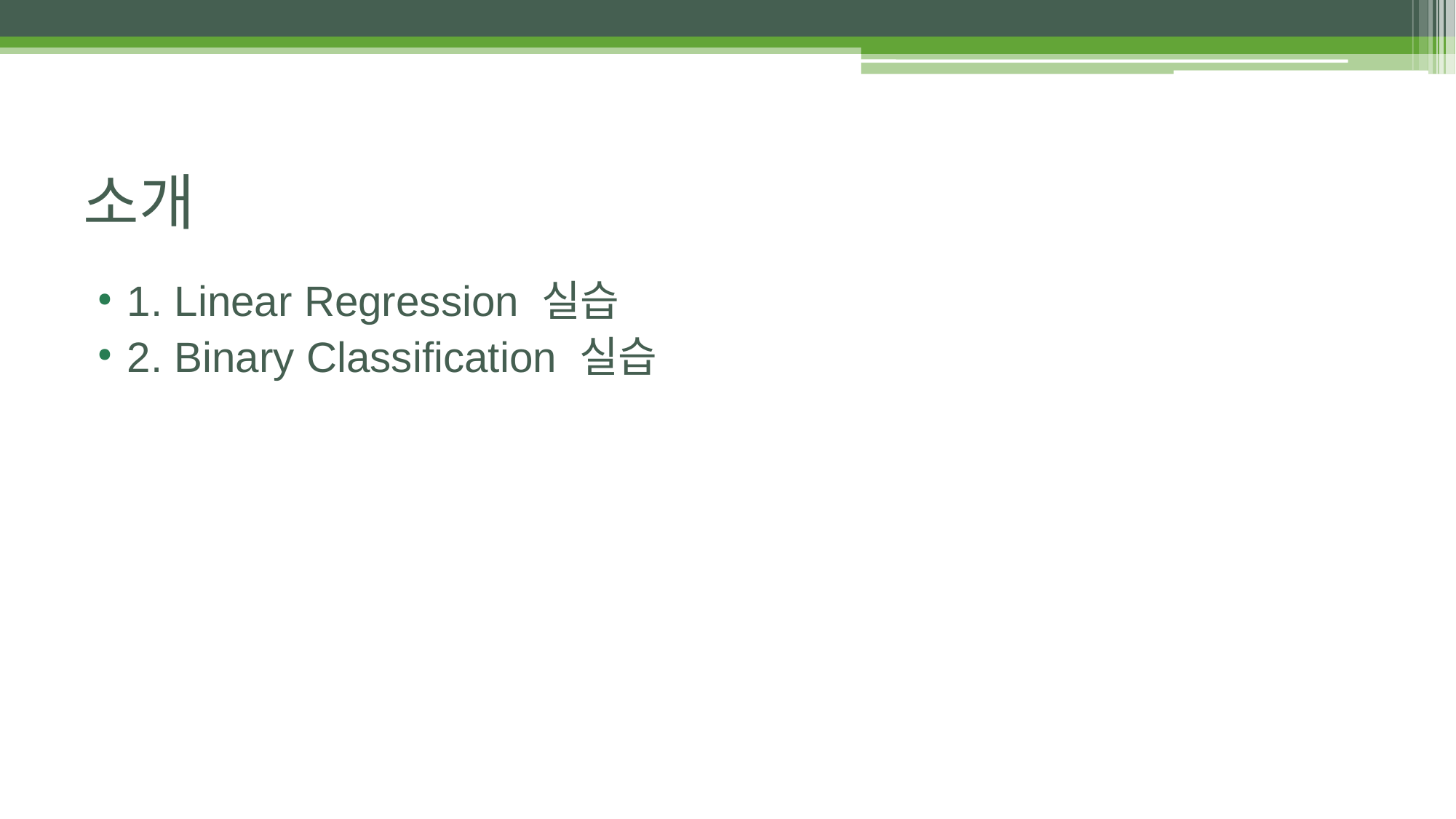

# 소개
1. Linear Regression 실습
2. Binary Classification 실습